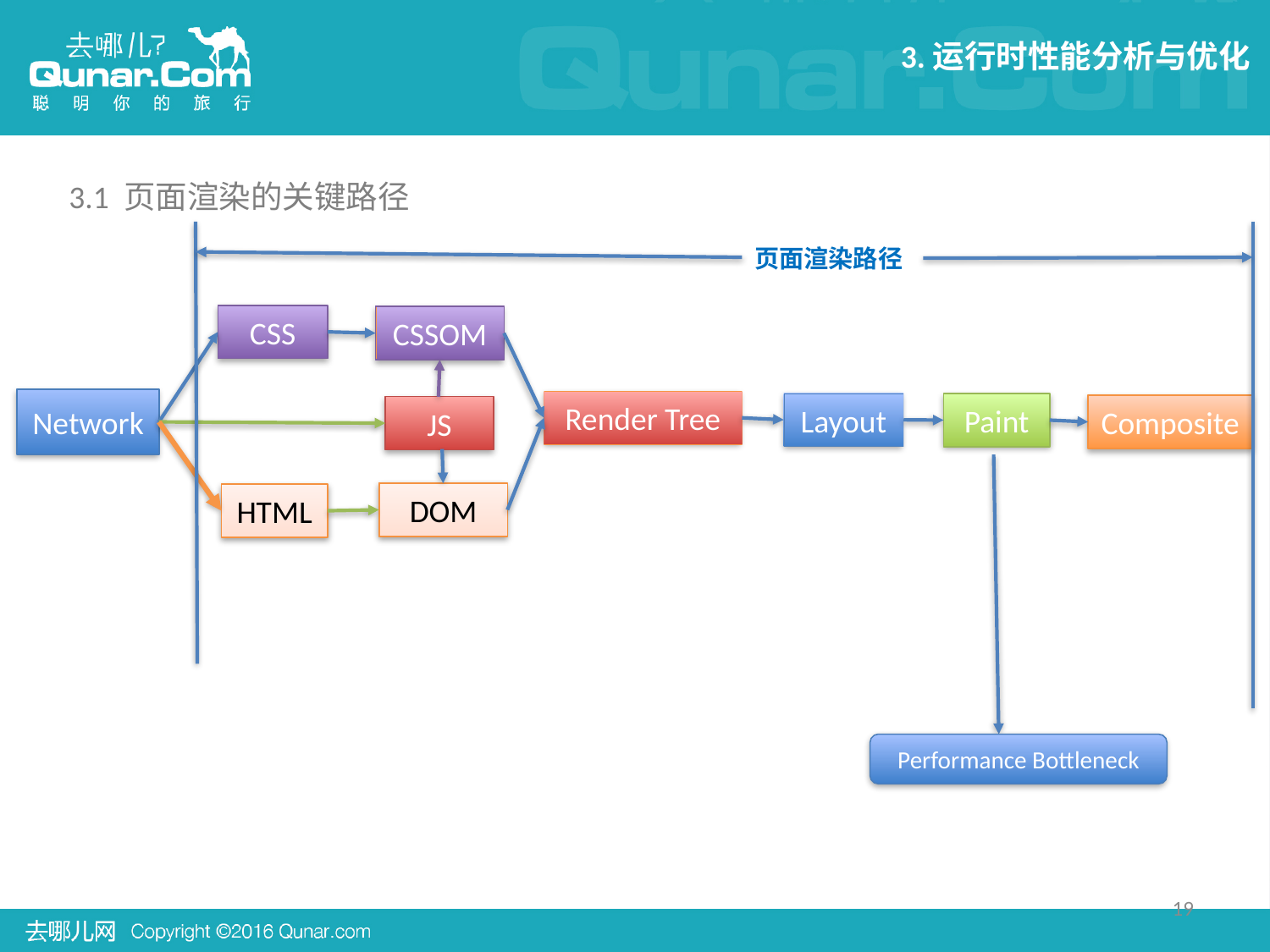

3.运行时性能分析与优化
3.1 页面渲染的关键路径
页面渲染路径
CSS
CSSOM
Network
Render Tree
Layout
Paint
Composite
JS
DOM
HTML
Performance Bottleneck
19